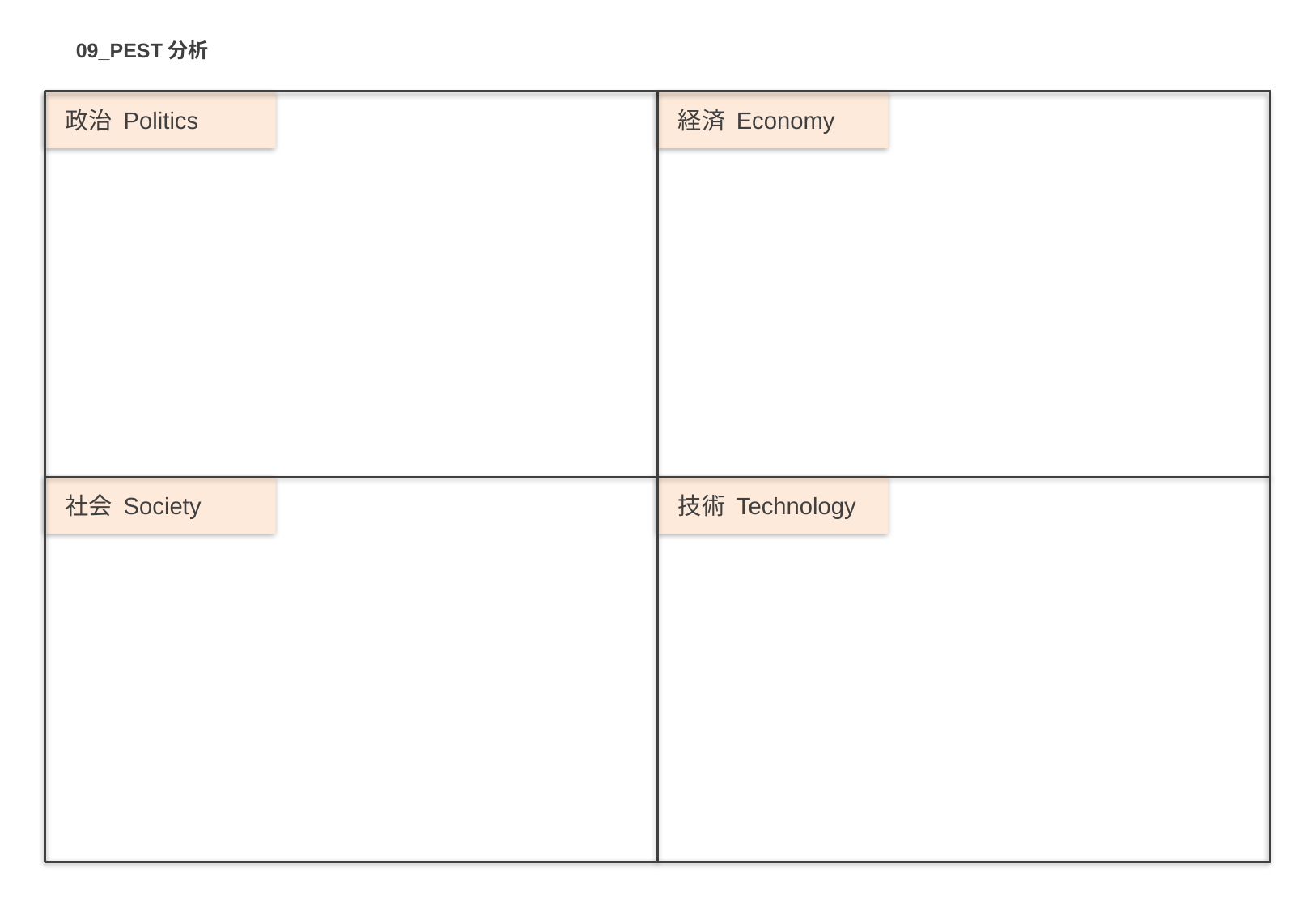

09_PEST分析

政治 Politics

経済 Economy

社会 Society

技術 Technology